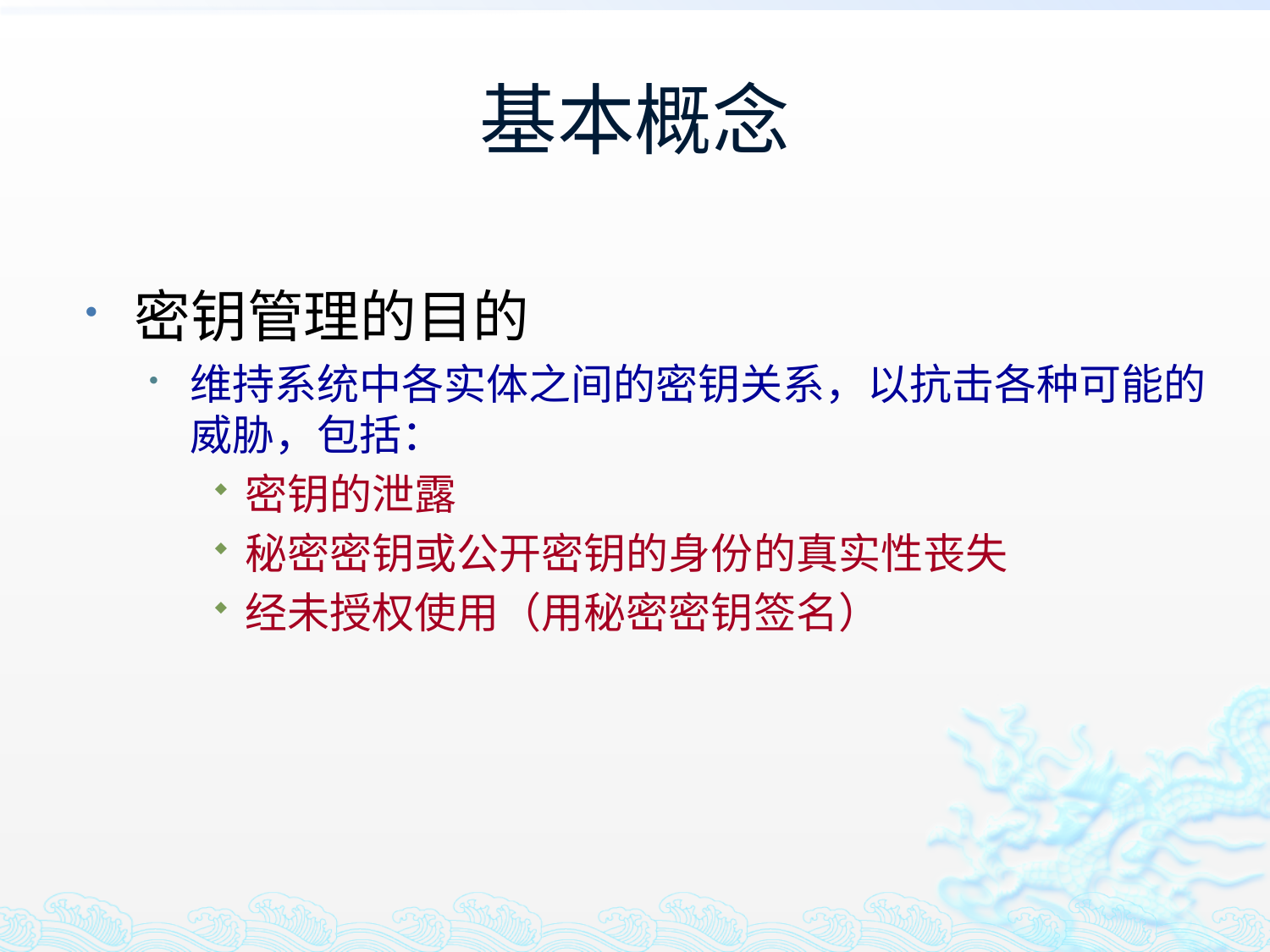

# 基本概念
密钥管理的目的
维持系统中各实体之间的密钥关系，以抗击各种可能的威胁，包括：
密钥的泄露
秘密密钥或公开密钥的身份的真实性丧失
经未授权使用（用秘密密钥签名）